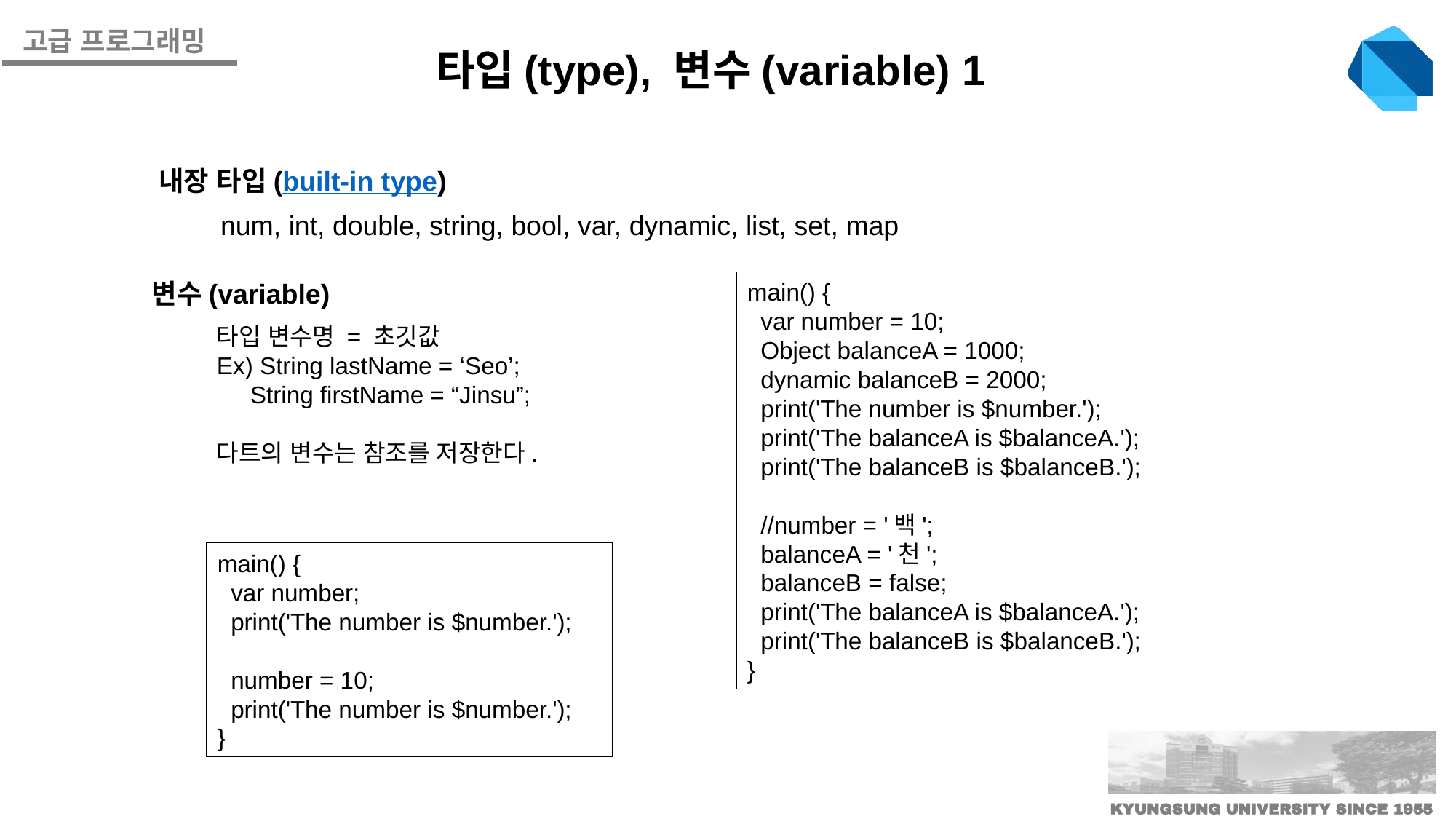

타입(type), 변수(variable) 1
내장 타입(built-in type)
num, int, double, string, bool, var, dynamic, list, set, map
변수(variable)
main() {
  var number = 10;
  Object balanceA = 1000;
  dynamic balanceB = 2000;
  print('The number is $number.');
  print('The balanceA is $balanceA.');
  print('The balanceB is $balanceB.');

  //number = '백';
  balanceA = '천';
  balanceB = false;
  print('The balanceA is $balanceA.');
  print('The balanceB is $balanceB.');
}
타입 변수명 = 초깃값
Ex) String lastName = ‘Seo’;
     String firstName = “Jinsu”;

다트의 변수는 참조를 저장한다.
main() {
  var number;
  print('The number is $number.');

  number = 10;
  print('The number is $number.');
}